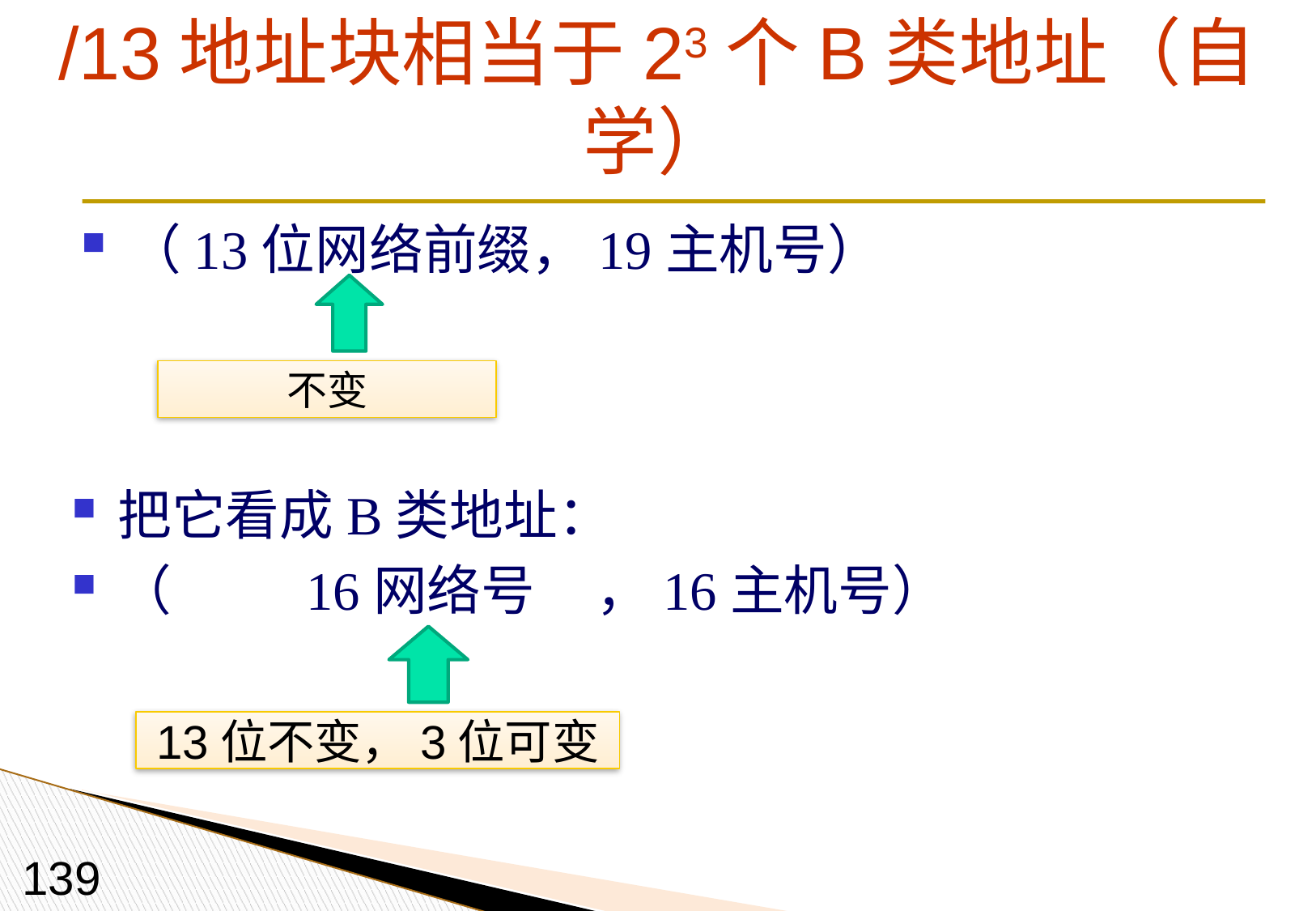

# /13地址块相当于23个B类地址（自学）
（13位网络前缀，19主机号）

不变
把它看成B类地址：
（          16网络号     ，16主机号）

13位不变，3位可变
139